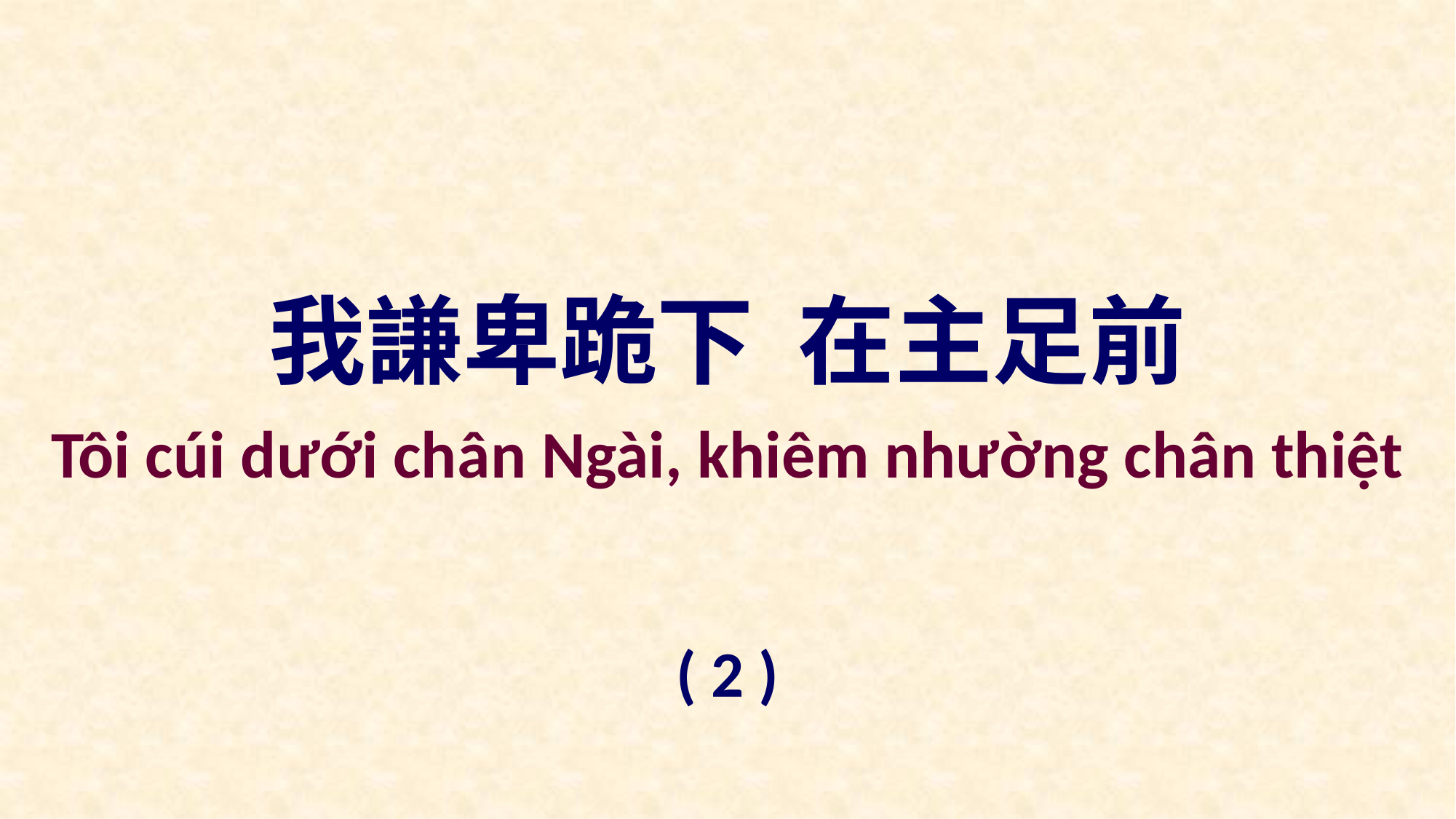

我謙卑跪下  在主足前
Tôi cúi dưới chân Ngài, khiêm nhường chân thiệt
( 2 )